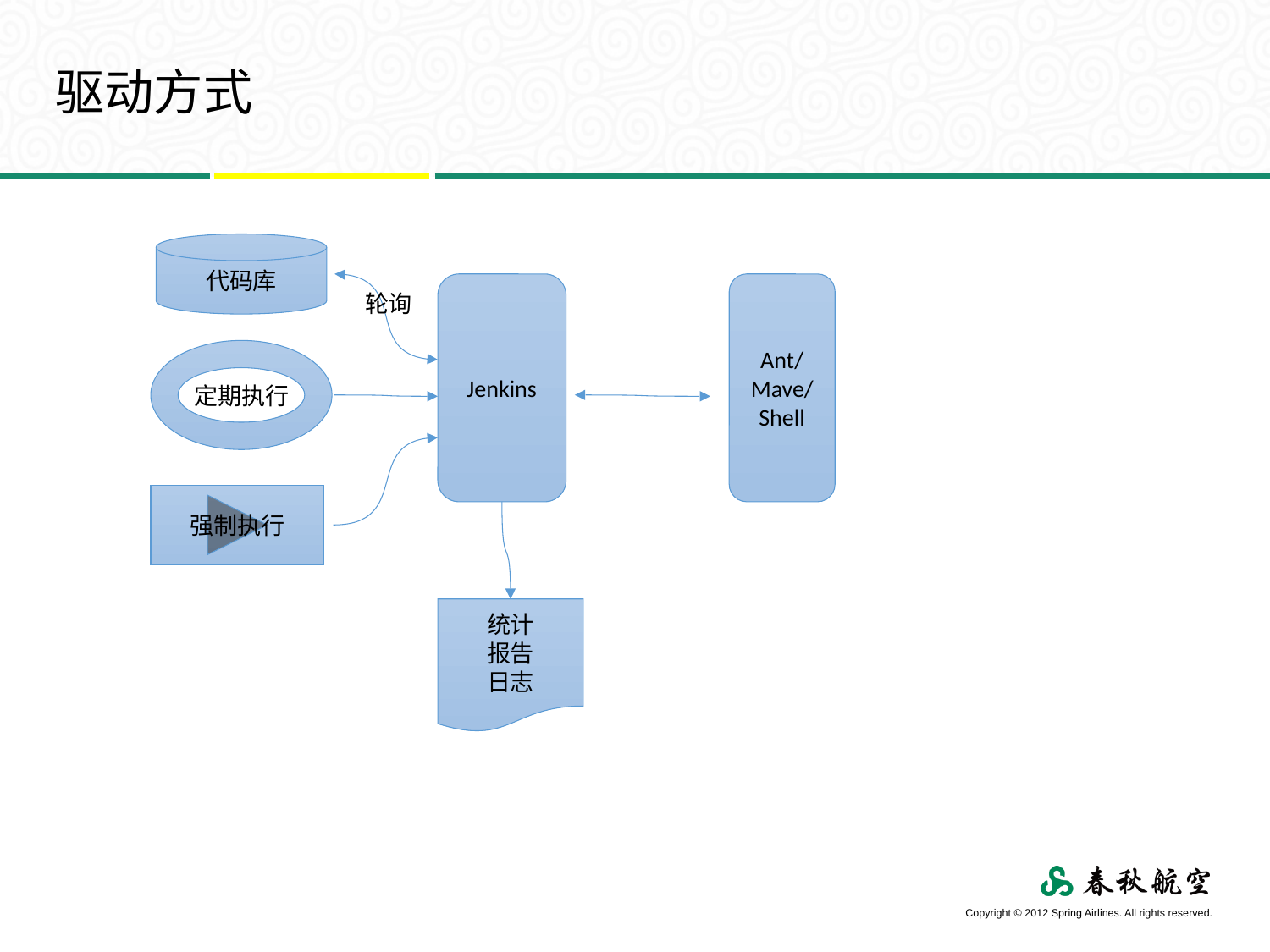

驱动方式
代码库

Ant/ Mave/
Shell
Jenkins
轮询
定期执行
强制执行
统计
报告
日志